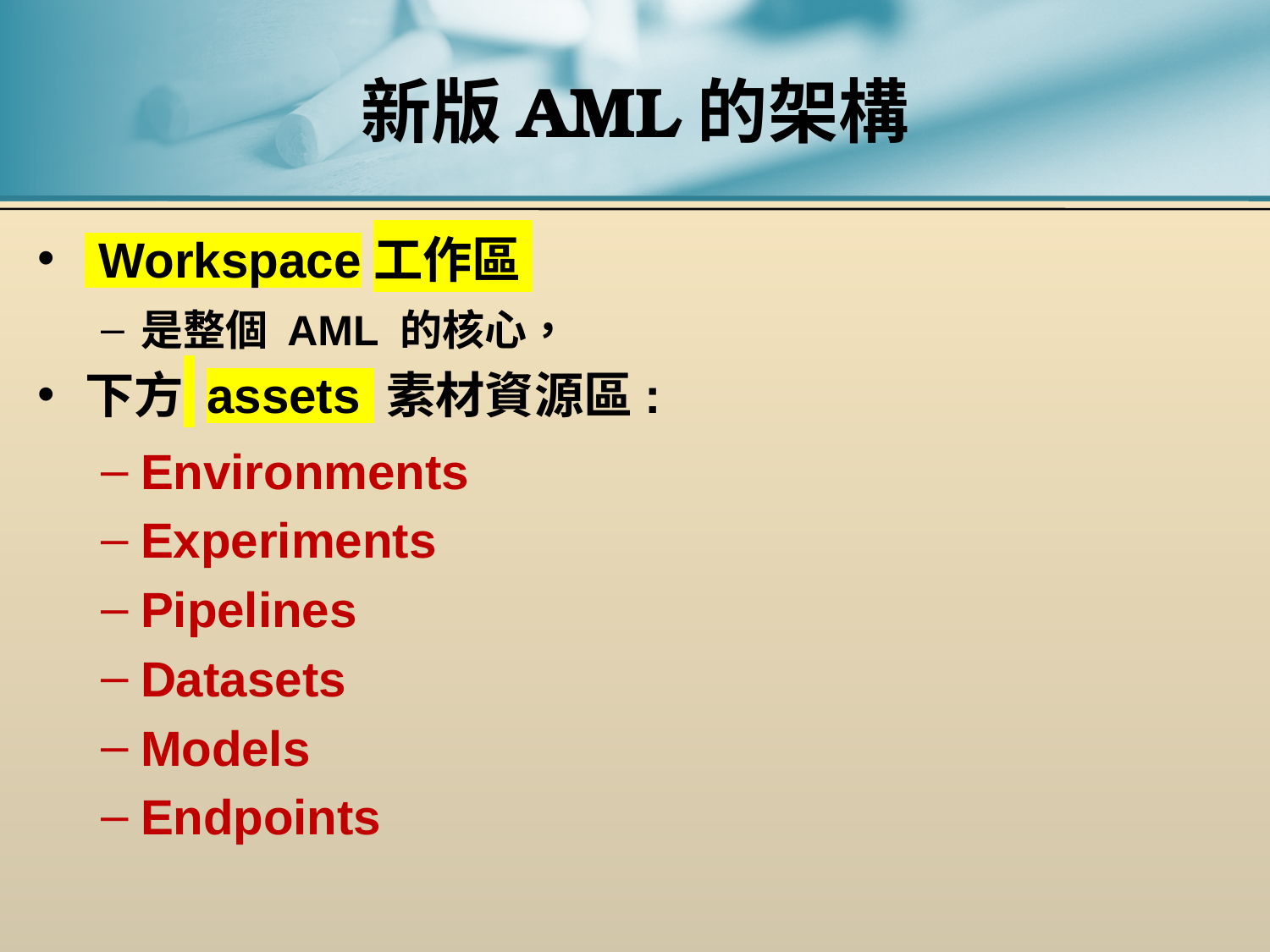

# 新版AML的架構
 Workspace工作區
是整個 AML 的核心，
下方 assets 素材資源區:
Environments
Experiments
Pipelines
Datasets
Models
Endpoints